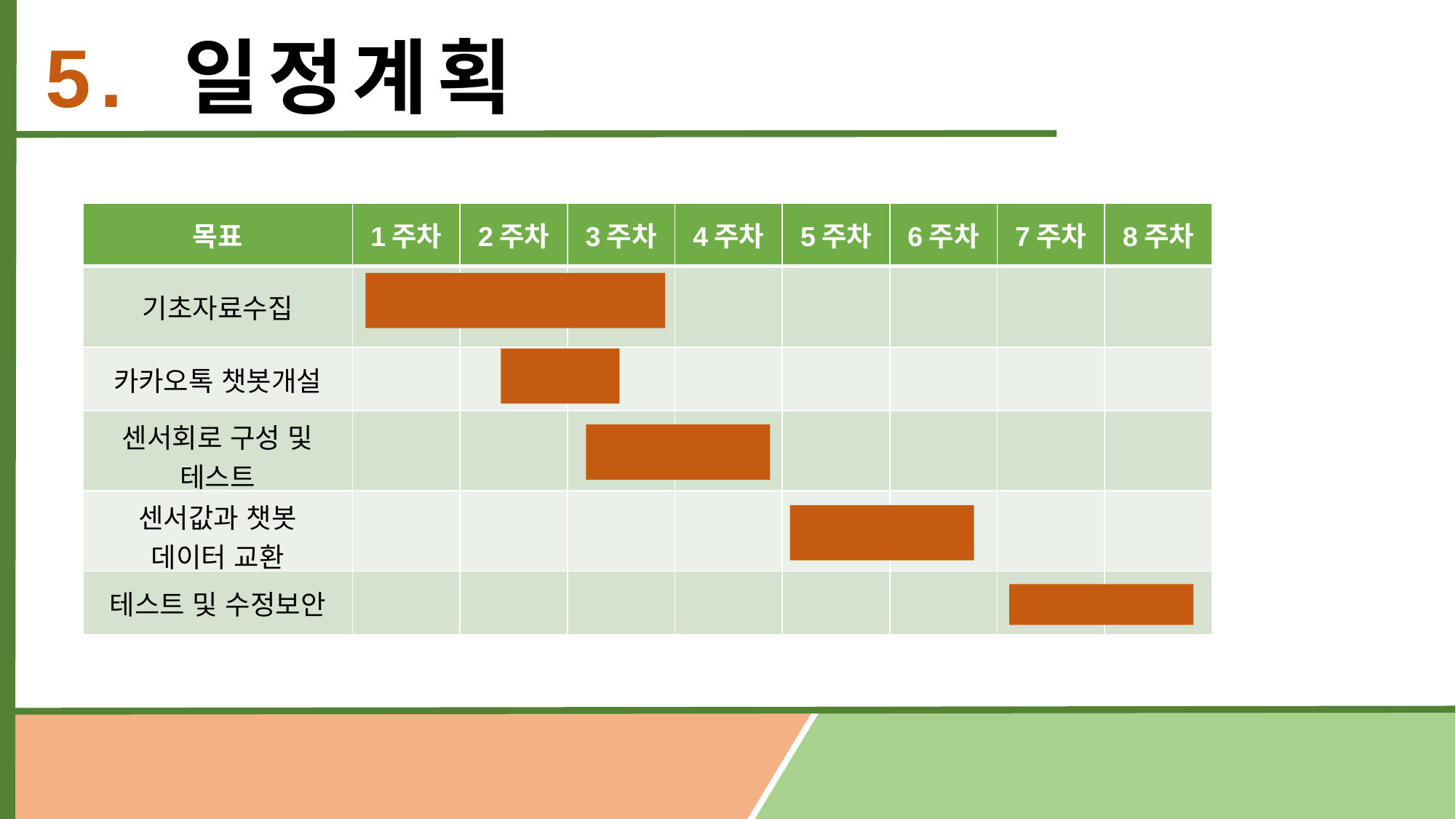

5. 일정계획
| 목표 | 1주차 | 2주차 | 3주차 | 4주차 | 5주차 | 6주차 | 7주차 | 8주차 |
| --- | --- | --- | --- | --- | --- | --- | --- | --- |
| 기초자료수집 |  |  |  |  |  |  |  |  |
| 카카오톡 챗봇개설 |  |  |  |  |  |  |  |  |
| 센서회로 구성 및 테스트 |  |  |  |  |  |  |  |  |
| 센서값과 챗봇 데이터 교환 |  |  |  |  |  |  |  |  |
| 테스트 및 수정보안 |  |  |  |  |  |  |  |  |